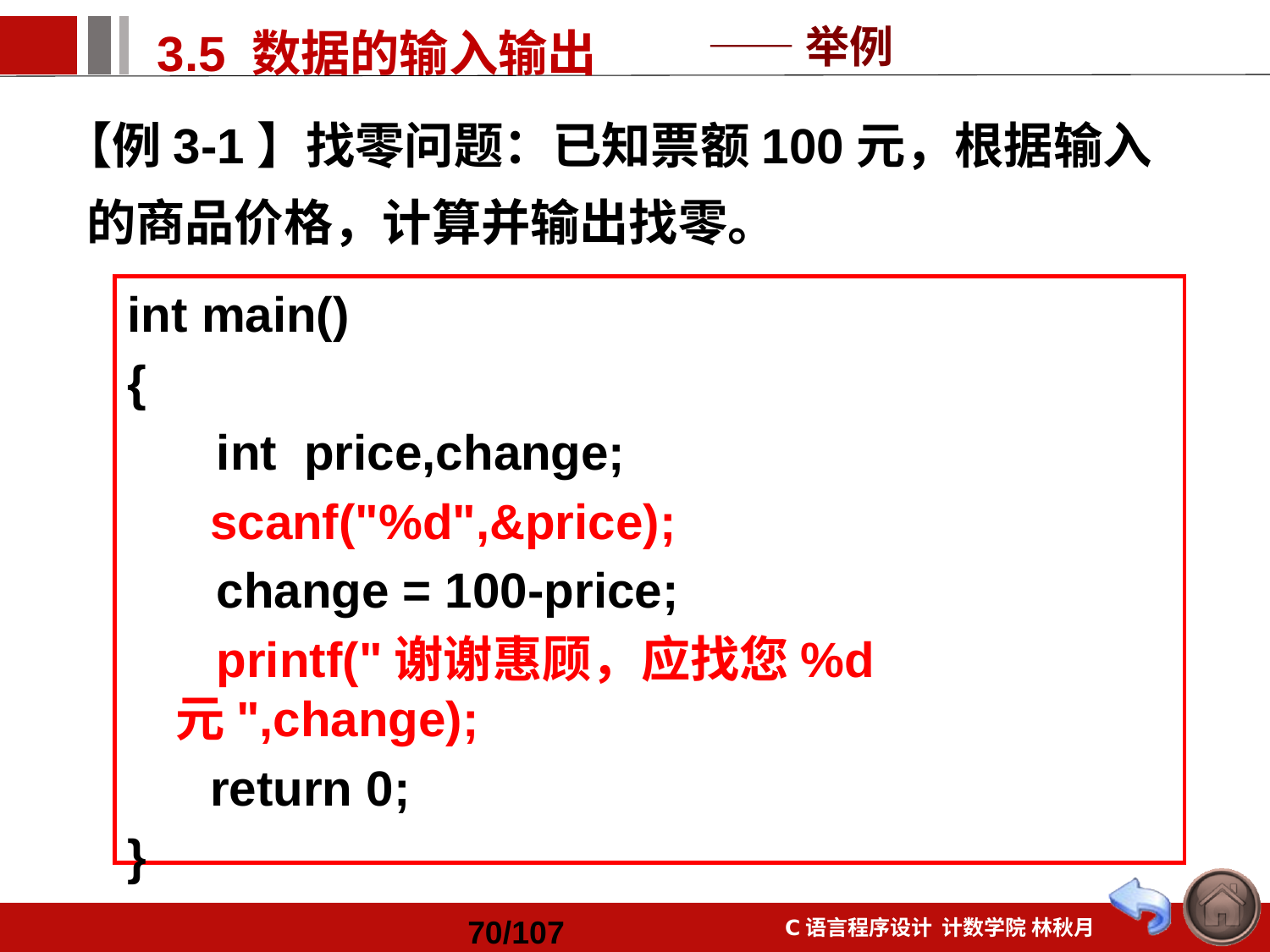

——举例
【例3-1】找零问题：已知票额100元，根据输入的商品价格，计算并输出找零。
int main()
{
	   int  price,change;
      scanf("%d",&price);
	   change = 100-price;
	   printf("谢谢惠顾，应找您%d元",change);
      return 0;
}